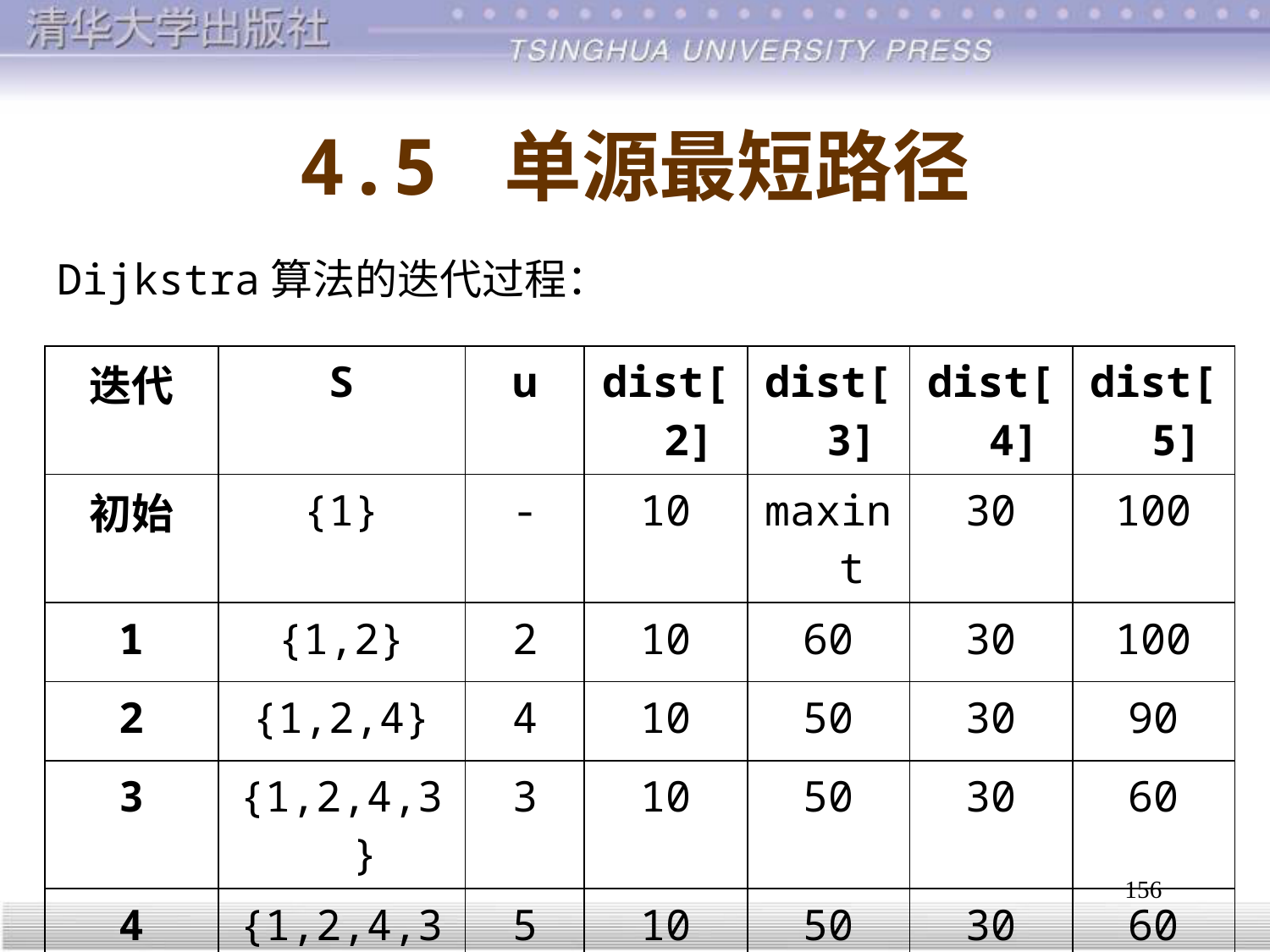

# 4.5 单源最短路径
Dijkstra算法的迭代过程：
| 迭代 | S | u | dist[2] | dist[3] | dist[4] | dist[5] |
| --- | --- | --- | --- | --- | --- | --- |
| 初始 | {1} | - | 10 | maxint | 30 | 100 |
| 1 | {1,2} | 2 | 10 | 60 | 30 | 100 |
| 2 | {1,2,4} | 4 | 10 | 50 | 30 | 90 |
| 3 | {1,2,4,3} | 3 | 10 | 50 | 30 | 60 |
| 4 | {1,2,4,3,5} | 5 | 10 | 50 | 30 | 60 |
156